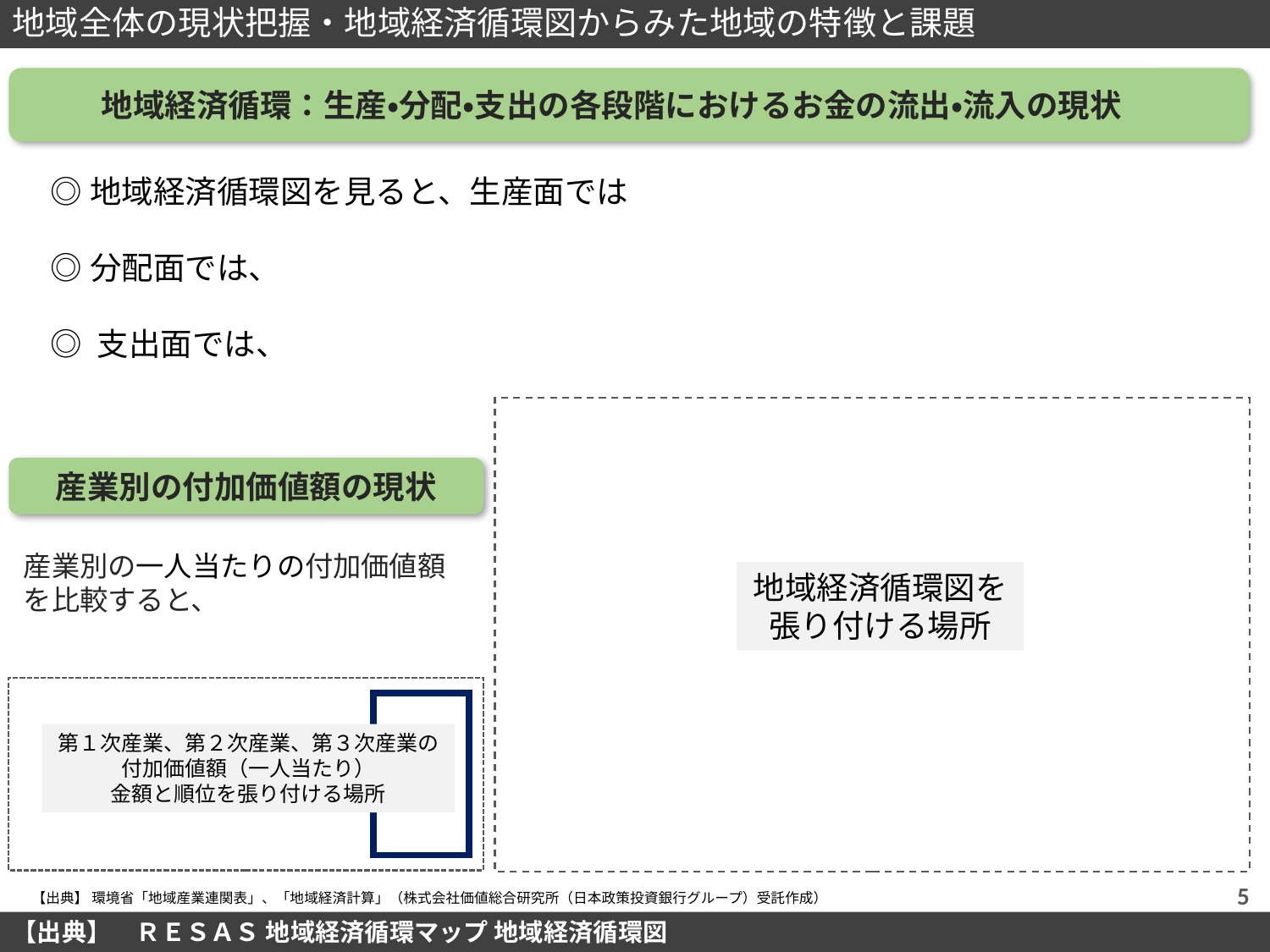

地域全体の現状把握・地域経済循環図からみた地域の特徴と課題

地域経済循環：生産・分配・支出の各段階におけるお金の流出・流入の現状
◎地域経済循環図を見ると、生産面では

◎分配面では、

◎ 支出面では、

産業別の付加価値額の現状
産業別の一人当たりの付加価値額を比較すると、
地域経済循環図を張り付ける場所

第１次産業、第２次産業、第３次産業の付加価値額（一人当たり）
金額と順位を張り付ける場所
5
【出典】 環境省「地域産業連関表」、「地域経済計算」（株式会社価値総合研究所（日本政策投資銀行グループ）受託作成）
【出典】　ＲＥＳＡＳ 地域経済循環マップ 地域経済循環図
©Yoshiaki Matsuura